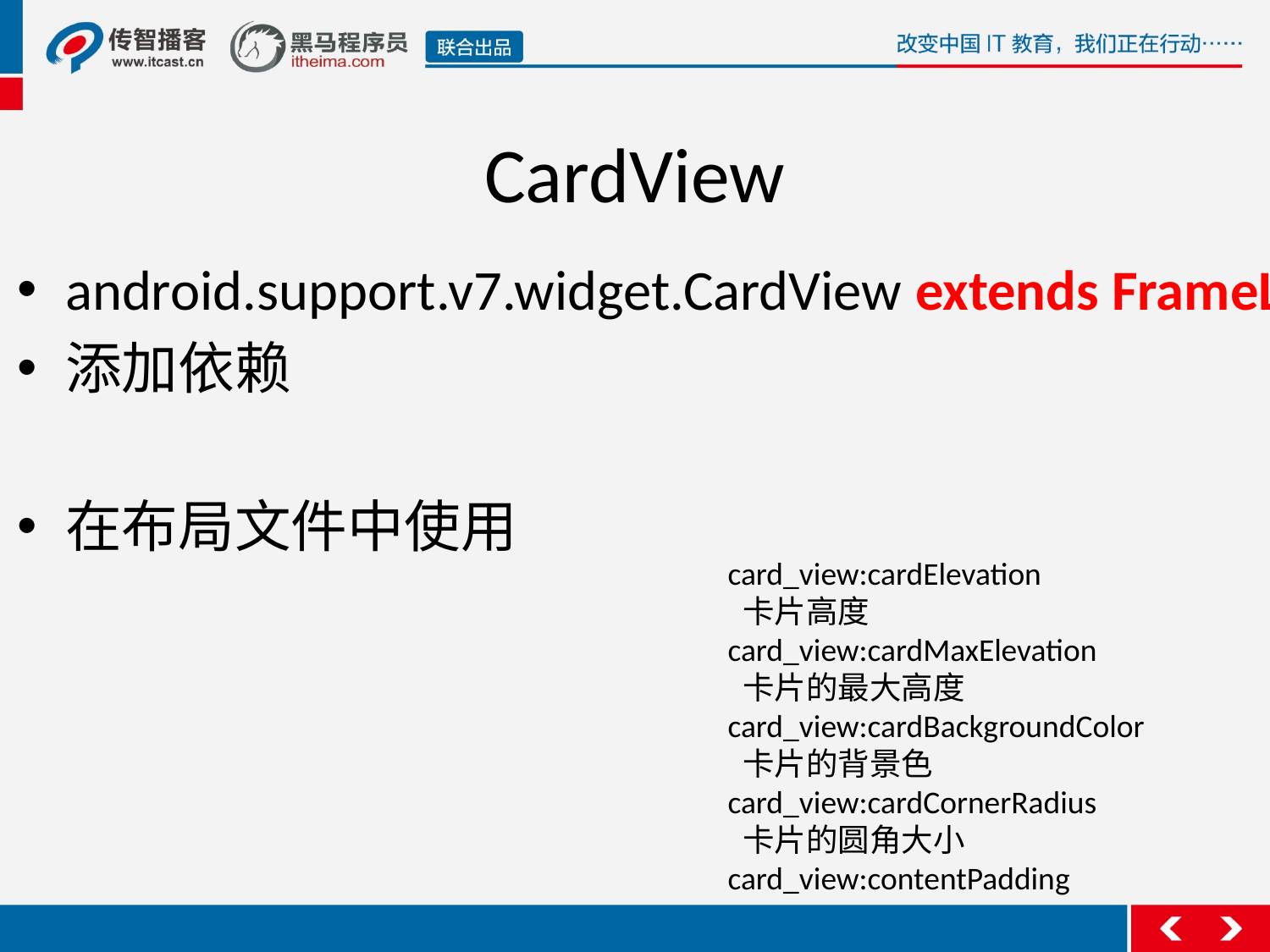

# CardView
android.support.v7.widget.CardView extends FrameLayout
添加依赖

在布局文件中使用
card_view:cardElevation
 卡片高度
card_view:cardMaxElevation
 卡片的最大高度
card_view:cardBackgroundColor
 卡片的背景色
card_view:cardCornerRadius
 卡片的圆角大小
card_view:contentPadding